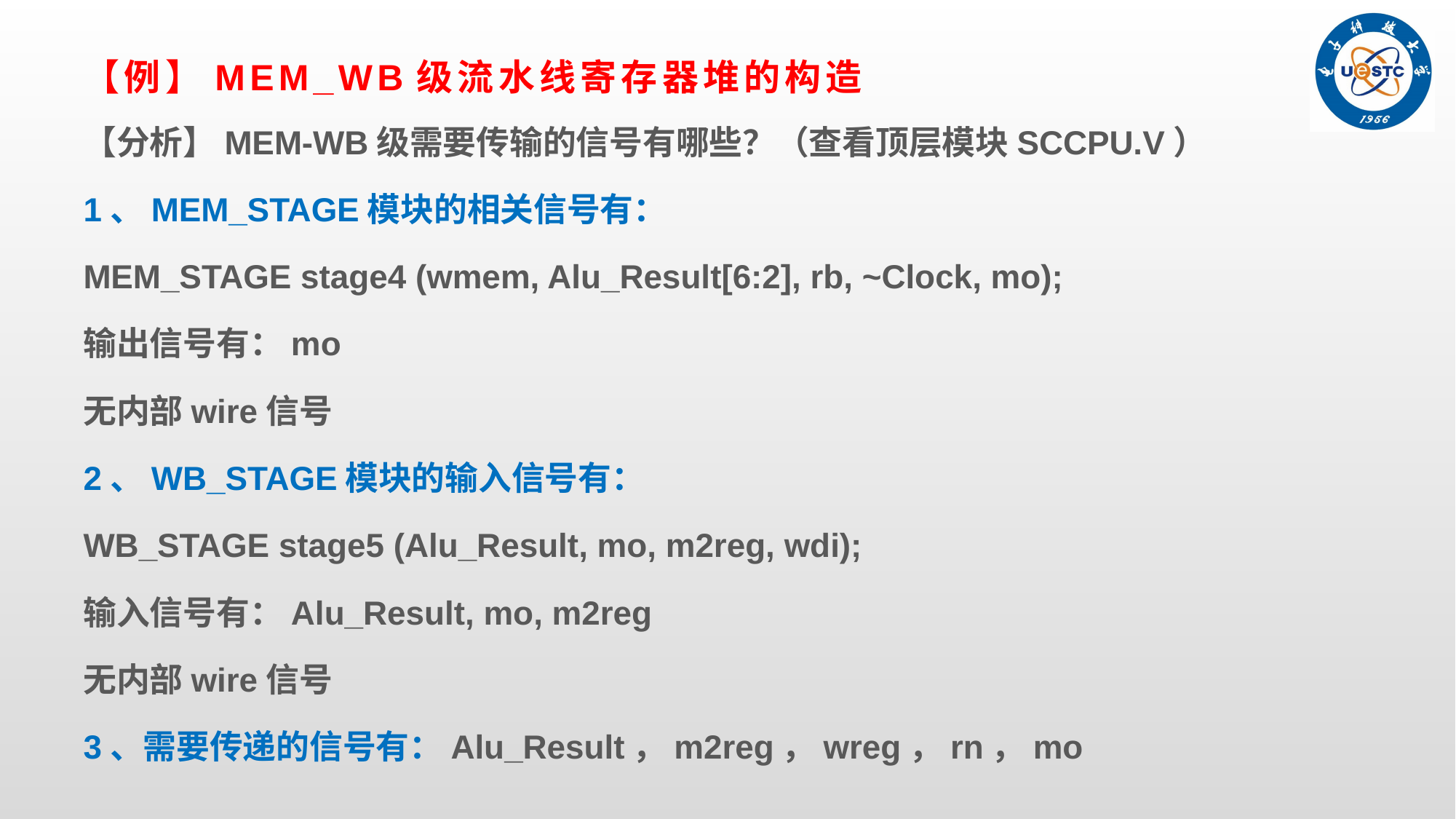

# 【例】MEM_WB级流水线寄存器堆的构造
【分析】MEM-WB级需要传输的信号有哪些？（查看顶层模块SCCPU.V）
1、MEM_STAGE模块的相关信号有：
MEM_STAGE stage4 (wmem, Alu_Result[6:2], rb, ~Clock, mo);
输出信号有：mo
无内部wire信号
2、WB_STAGE模块的输入信号有：
WB_STAGE stage5 (Alu_Result, mo, m2reg, wdi);
输入信号有：Alu_Result, mo, m2reg
无内部wire信号
3、需要传递的信号有：Alu_Result，m2reg，wreg，rn，mo